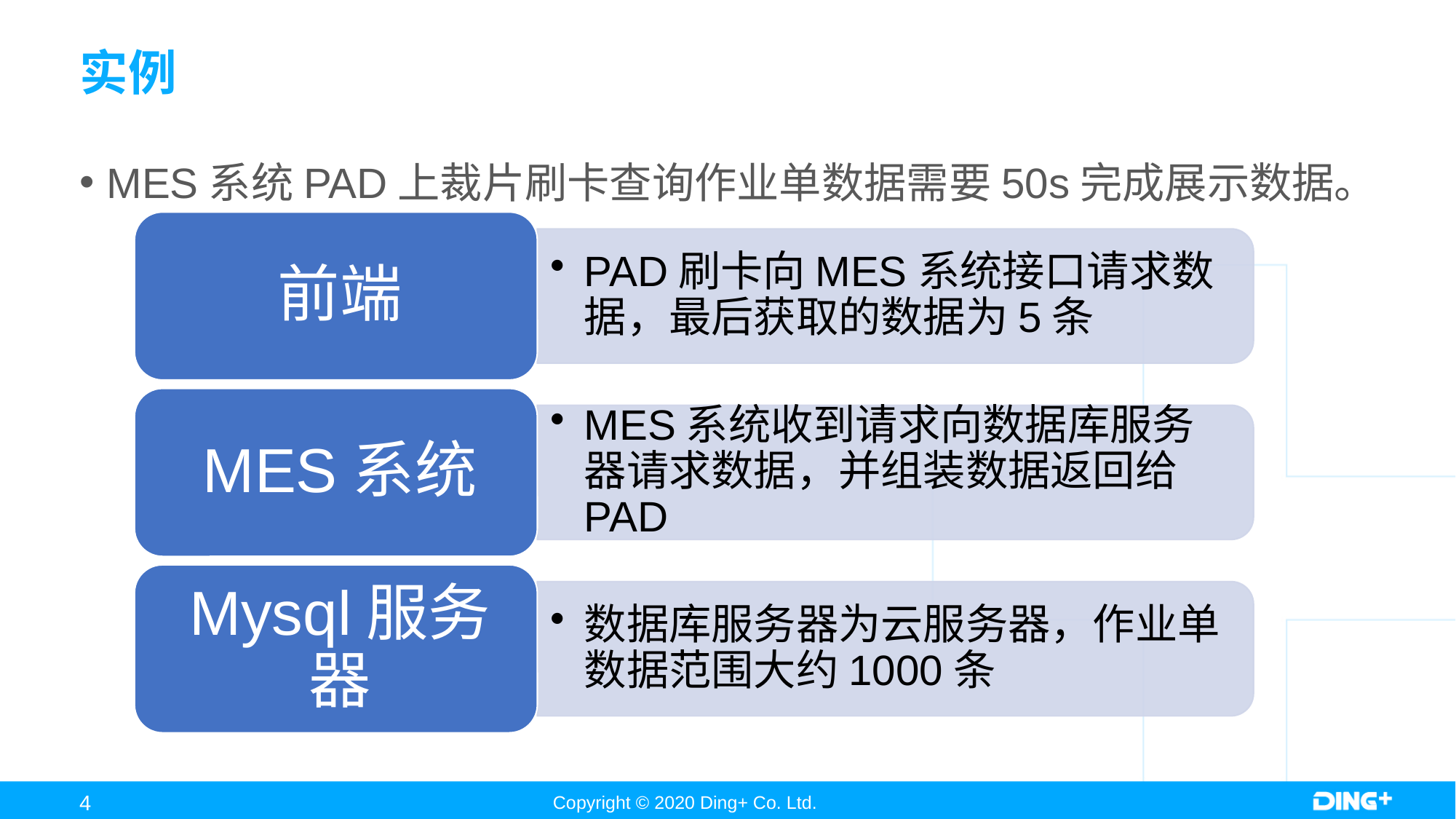

# 实例
MES系统PAD上裁片刷卡查询作业单数据需要50s完成展示数据。
PAD刷卡向MES系统接口请求数据，最后获取的数据为5条
前端
MES系统收到请求向数据库服务器请求数据，并组装数据返回给PAD
MES系统
数据库服务器为云服务器，作业单数据范围大约1000条
Mysql服务器
4
Copyright © 2020 Ding+ Co. Ltd.